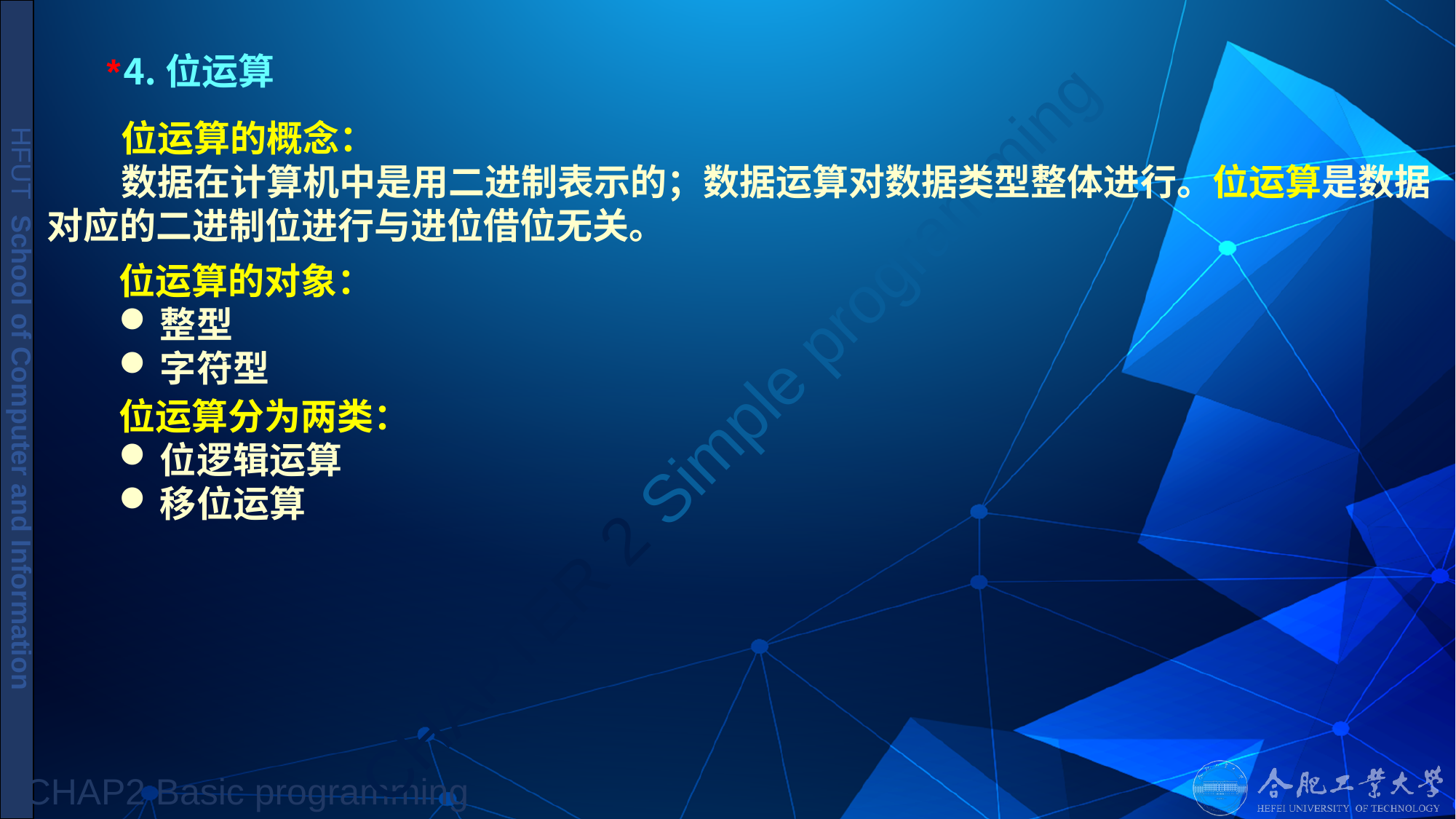

# *⒋位运算
        位运算的概念：
        数据在计算机中是用二进制表示的；数据运算对数据类型整体进行。位运算是数据对应的二进制位进行与进位借位无关。
位运算的对象：
整型
字符型
位运算分为两类：
位逻辑运算
移位运算